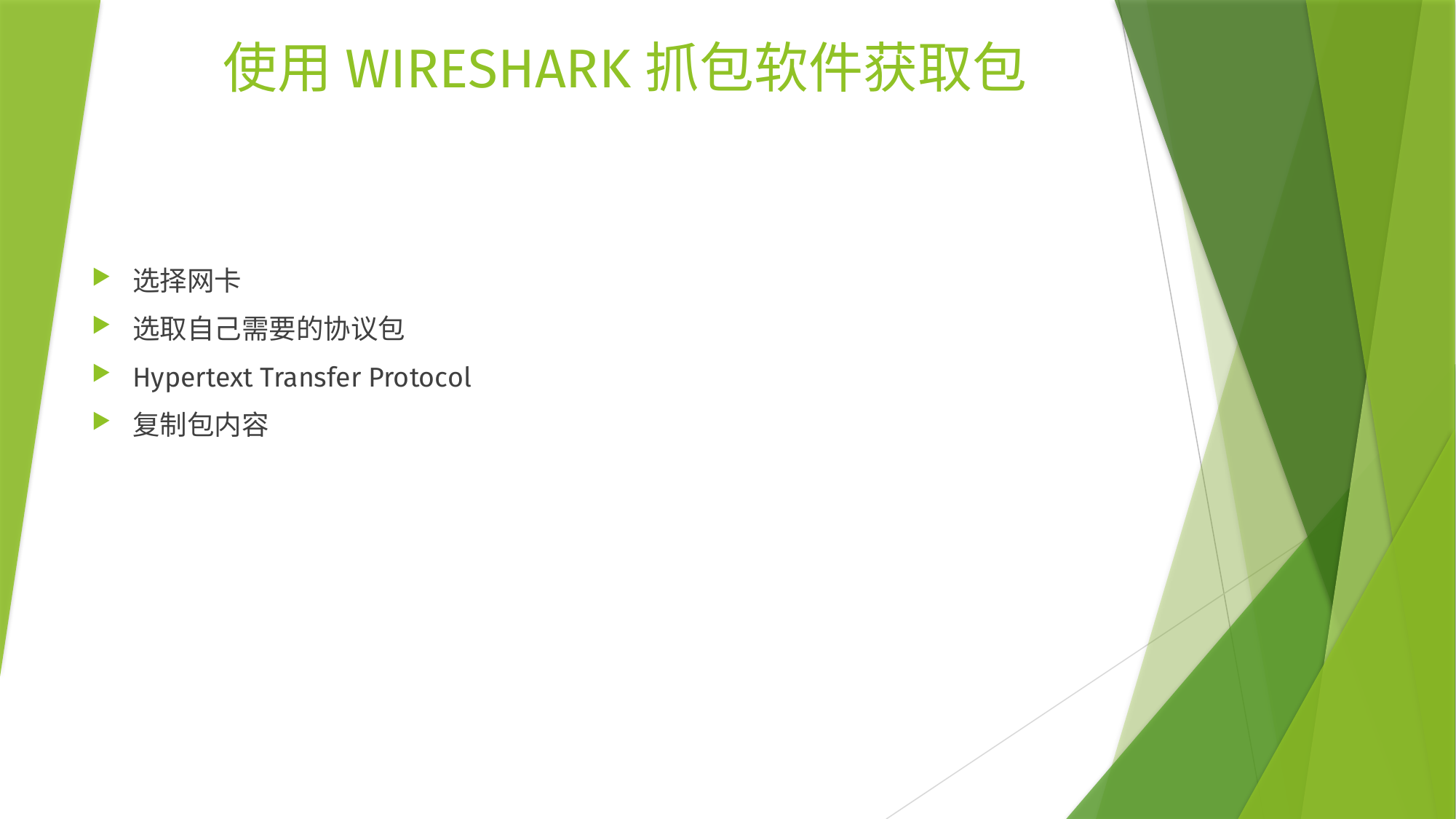

选择网卡
选取自己需要的协议包
Hypertext Transfer Protocol
复制包内容
使用WIRESHARK抓包软件获取包